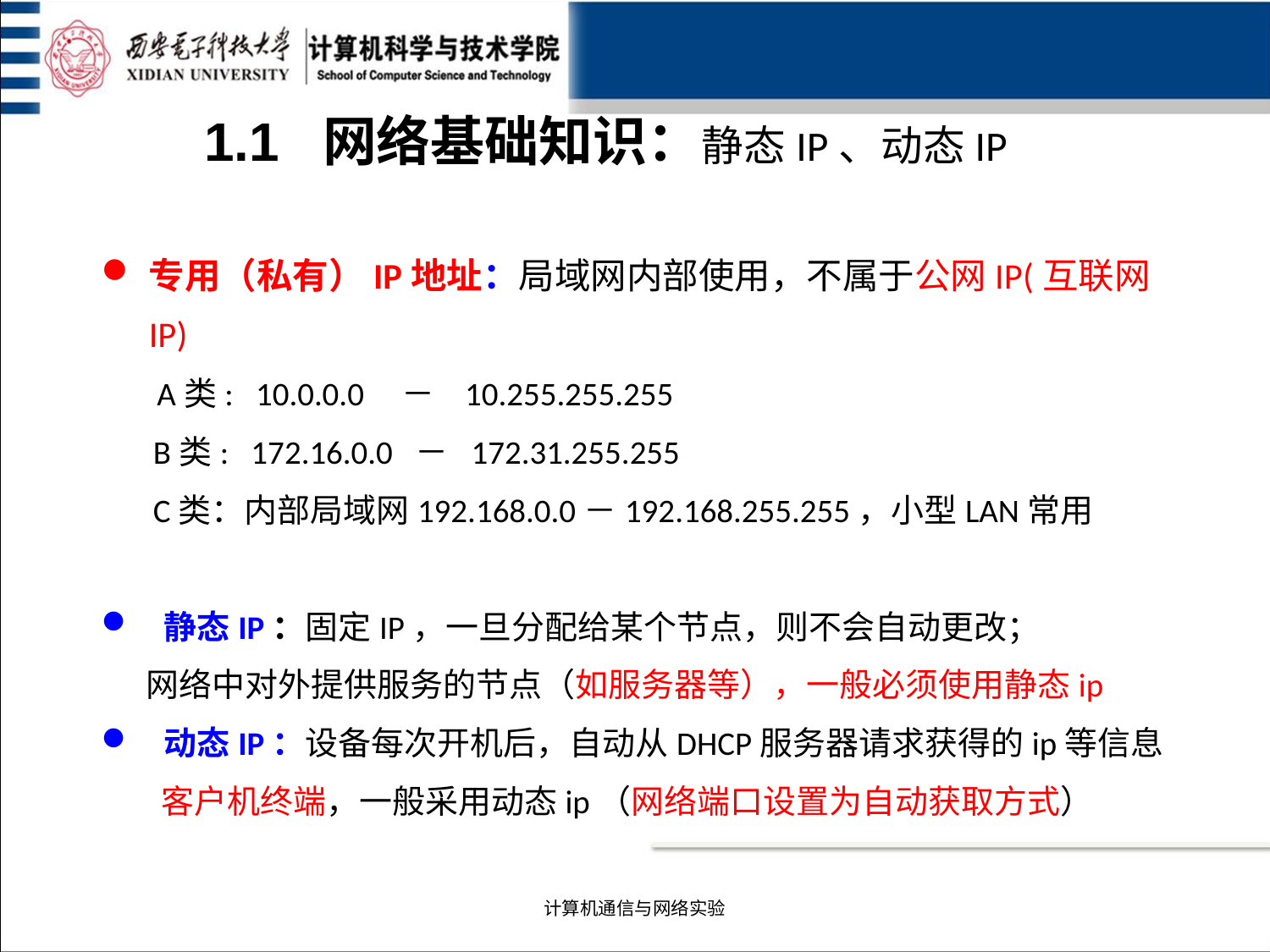

1.1  网络基础知识：静态IP、动态IP
专用（私有）IP地址：局域网内部使用，不属于公网IP(互联网IP)
       A类:   10.0.0.0    －   10.255.255.255
       B类:   172.16.0.0  －  172.31.255.255
       C类：内部局域网192.168.0.0－192.168.255.255，小型LAN常用

 静态IP：固定IP，一旦分配给某个节点，则不会自动更改；
     网络中对外提供服务的节点（如服务器等），一般必须使用静态ip
 动态IP：设备每次开机后，自动从DHCP服务器请求获得的ip等信息
       客户机终端，一般采用动态ip（网络端口设置为自动获取方式）

计算机通信与网络实验